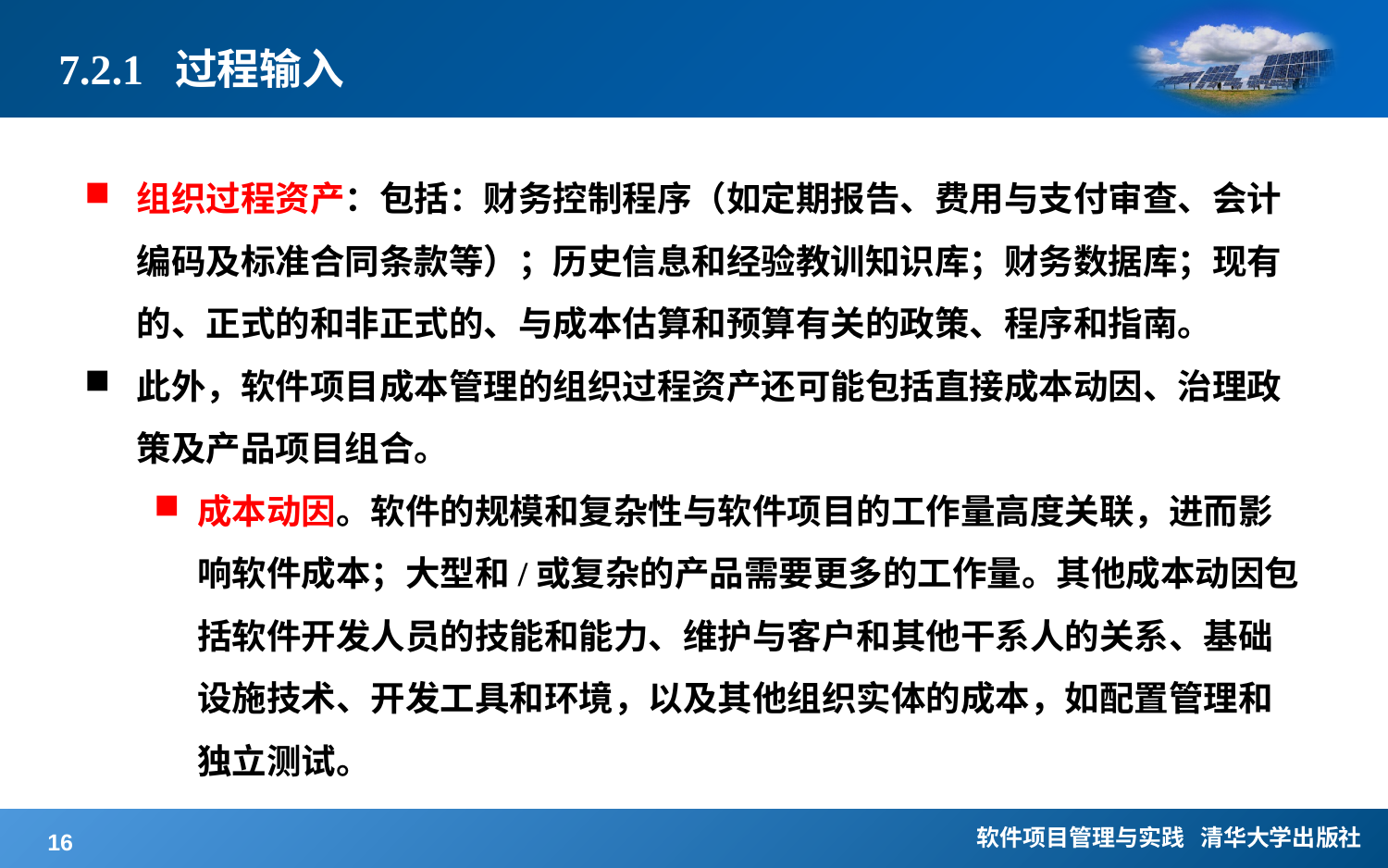

# 7.2.1  过程输入
组织过程资产：包括：财务控制程序（如定期报告、费用与支付审查、会计编码及标准合同条款等）；历史信息和经验教训知识库；财务数据库；现有的、正式的和非正式的、与成本估算和预算有关的政策、程序和指南。
此外，软件项目成本管理的组织过程资产还可能包括直接成本动因、治理政策及产品项目组合。
成本动因。软件的规模和复杂性与软件项目的工作量高度关联，进而影响软件成本；大型和/或复杂的产品需要更多的工作量。其他成本动因包括软件开发人员的技能和能力、维护与客户和其他干系人的关系、基础设施技术、开发工具和环境，以及其他组织实体的成本，如配置管理和独立测试。